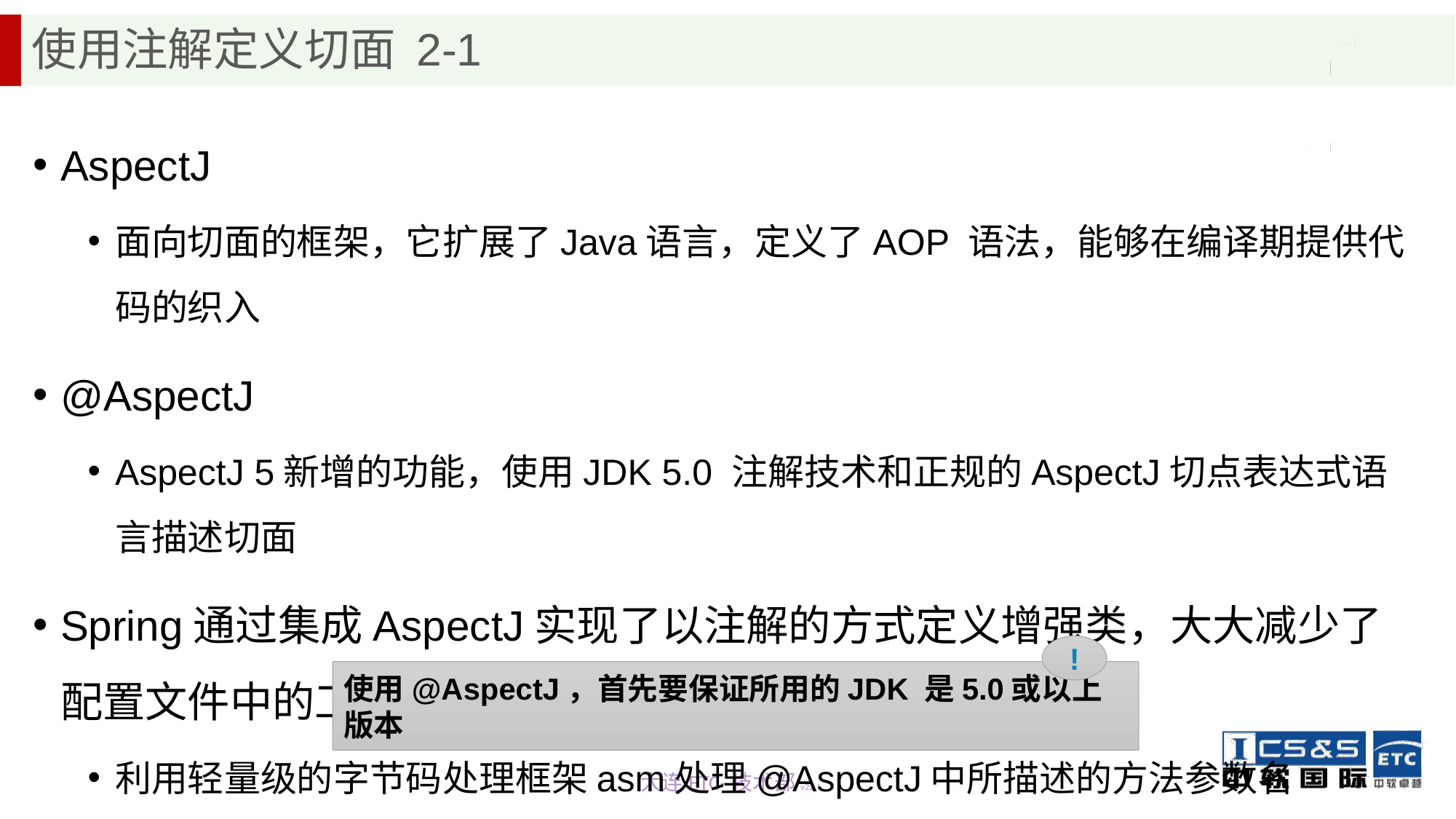

# 使用注解定义切面 2-1
AspectJ
面向切面的框架，它扩展了Java语言，定义了AOP 语法，能够在编译期提供代码的织入
@AspectJ
AspectJ 5新增的功能，使用JDK 5.0 注解技术和正规的AspectJ切点表达式语言描述切面
Spring通过集成AspectJ实现了以注解的方式定义增强类，大大减少了配置文件中的工作量
利用轻量级的字节码处理框架asm处理@AspectJ中所描述的方法参数名
!
使用@AspectJ，首先要保证所用的JDK 是5.0或以上版本